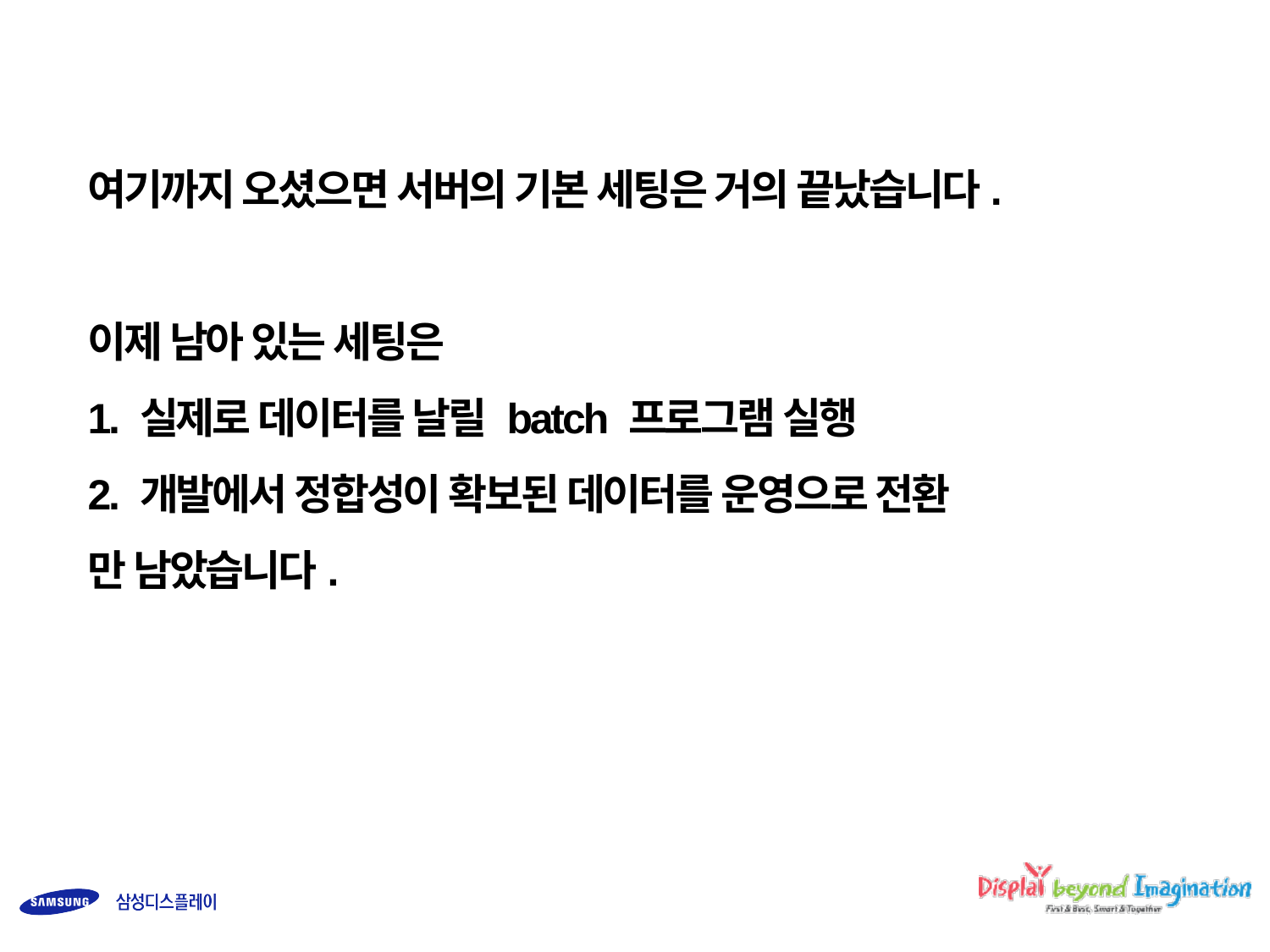

# 여기까지 오셨으면 서버의 기본 세팅은 거의 끝났습니다. 이제 남아 있는 세팅은 1. 실제로 데이터를 날릴 batch 프로그램 실행 2. 개발에서 정합성이 확보된 데이터를 운영으로 전환 만 남았습니다.